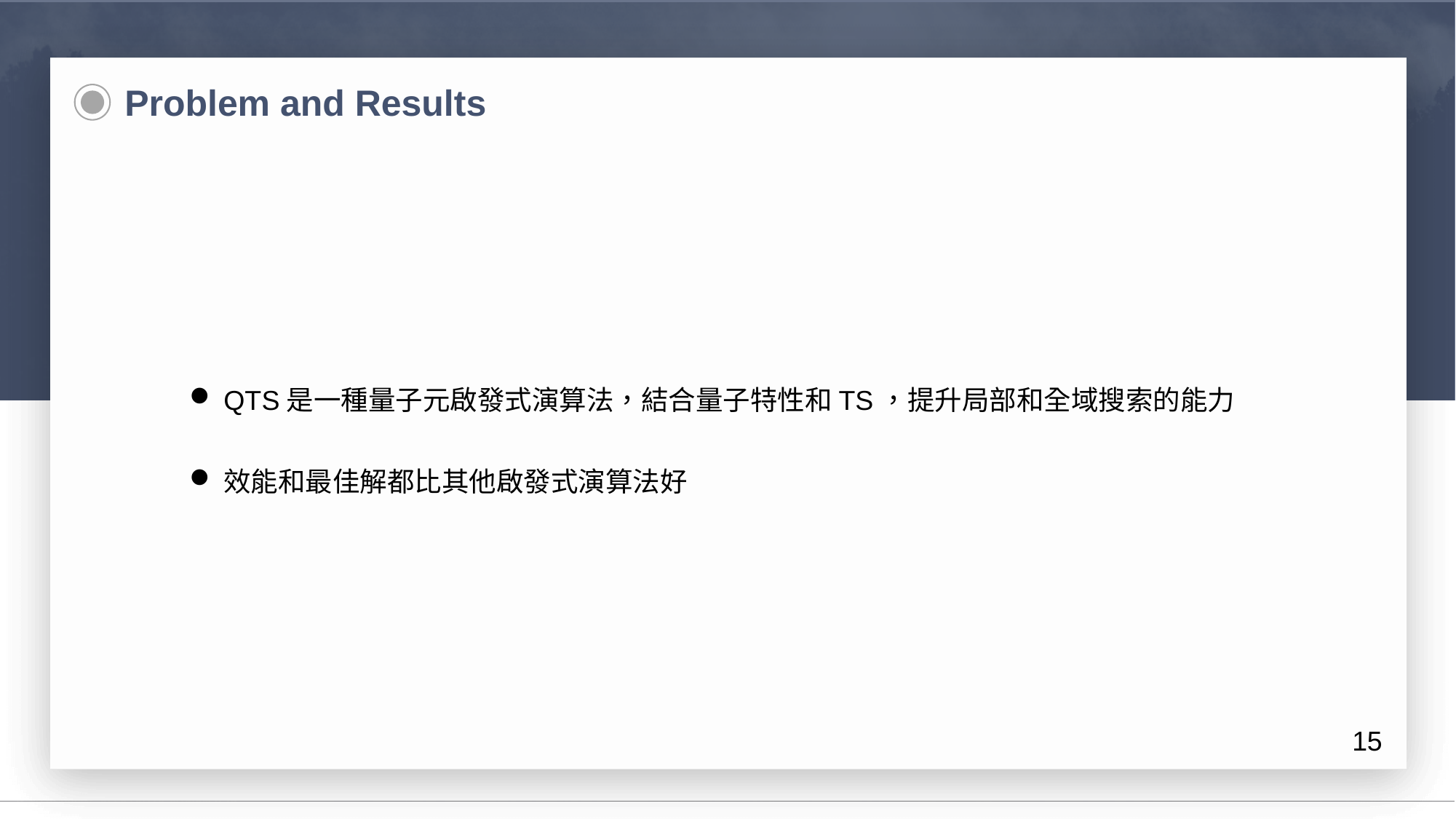

Problem and Results

QTS是一種量子元啟發式演算法，結合量子特性和TS，提升局部和全域搜索的能力
效能和最佳解都比其他啟發式演算法好
15